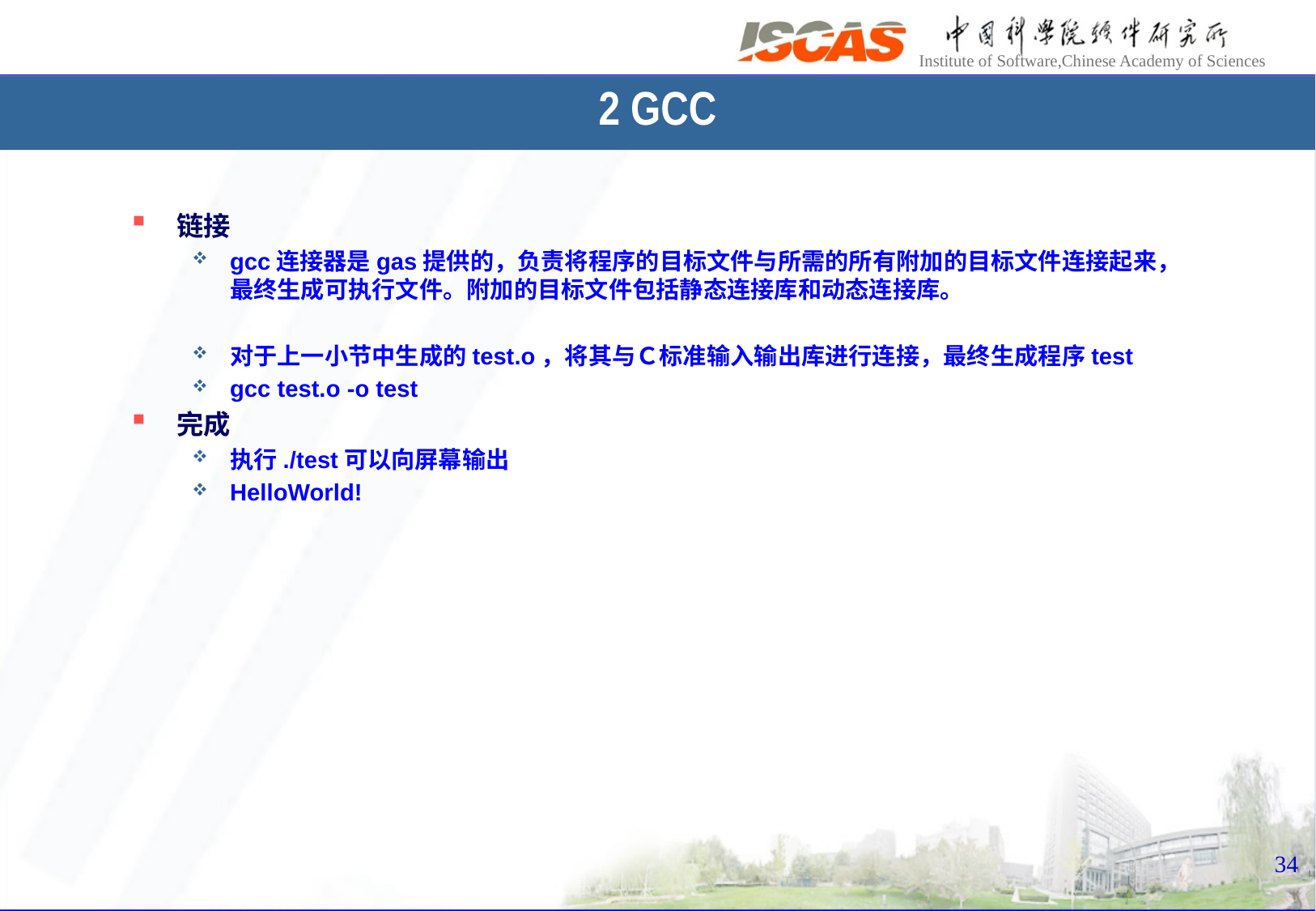

2 GCC
链接
gcc连接器是gas提供的，负责将程序的目标文件与所需的所有附加的目标文件连接起来，最终生成可执行文件。附加的目标文件包括静态连接库和动态连接库。

对于上一小节中生成的test.o，将其与Ｃ标准输入输出库进行连接，最终生成程序test
gcc test.o -o test
完成
执行./test可以向屏幕输出
HelloWorld!
34